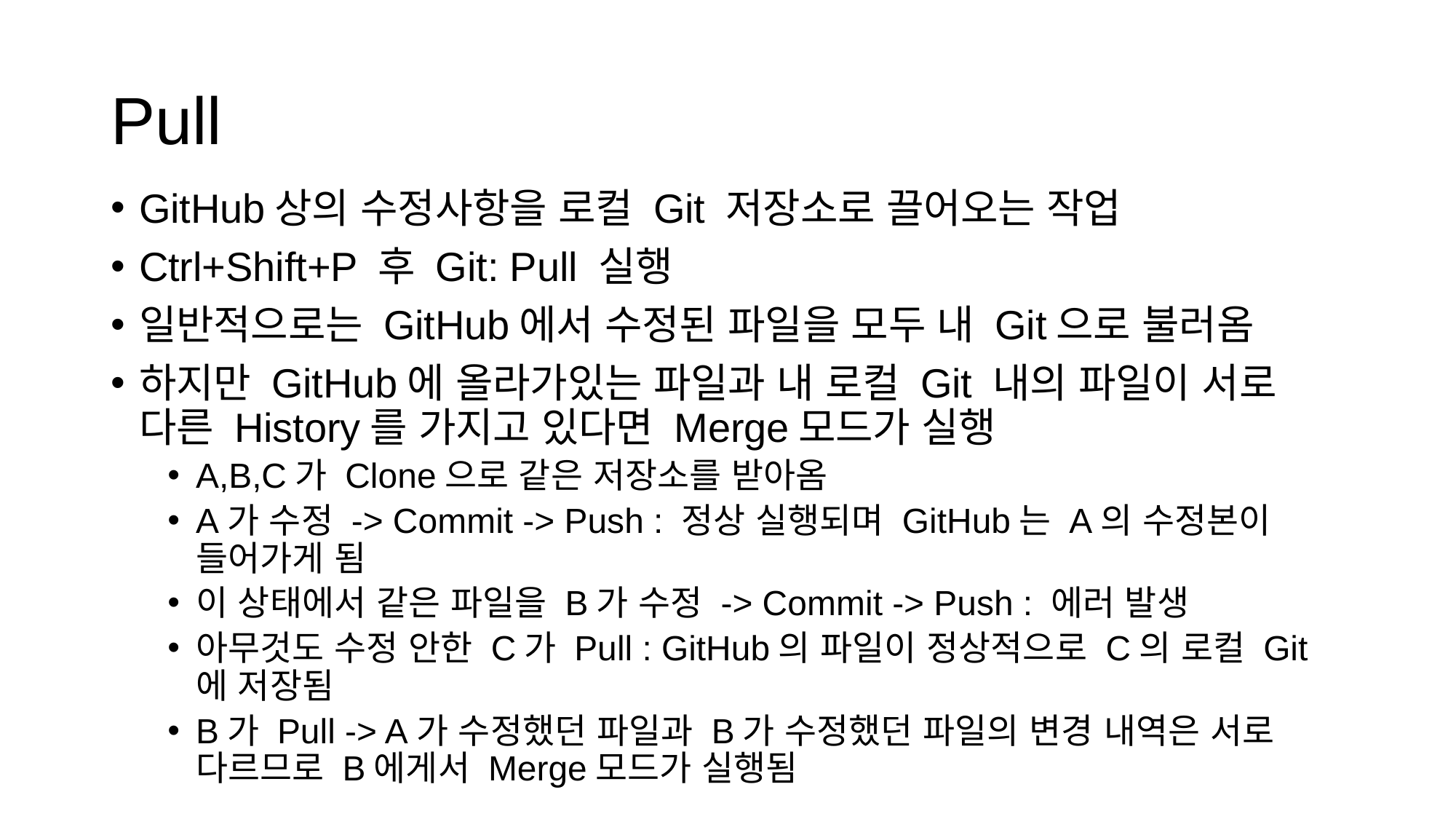

# Pull
GitHub상의 수정사항을 로컬 Git 저장소로 끌어오는 작업
Ctrl+Shift+P 후 Git: Pull 실행
일반적으로는 GitHub에서 수정된 파일을 모두 내 Git으로 불러옴
하지만 GitHub에 올라가있는 파일과 내 로컬 Git 내의 파일이 서로 다른 History를 가지고 있다면 Merge모드가 실행
A,B,C가 Clone으로 같은 저장소를 받아옴
A가 수정 -> Commit -> Push : 정상 실행되며 GitHub는 A의 수정본이 들어가게 됨
이 상태에서 같은 파일을 B가 수정 -> Commit -> Push : 에러 발생
아무것도 수정 안한 C가 Pull : GitHub의 파일이 정상적으로 C의 로컬 Git에 저장됨
B가 Pull -> A가 수정했던 파일과 B가 수정했던 파일의 변경 내역은 서로 다르므로 B에게서 Merge모드가 실행됨